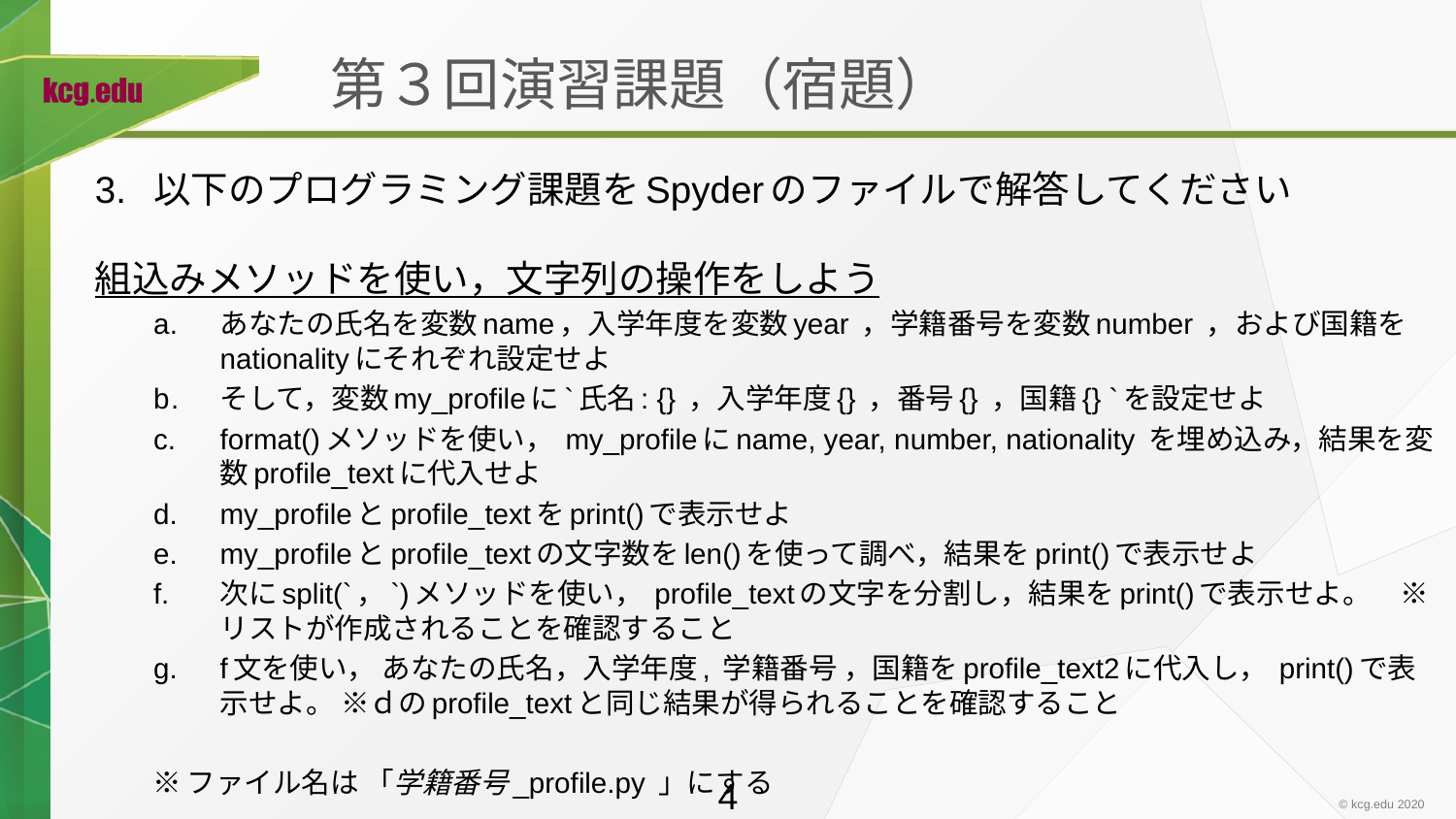

# 第３回演習課題（宿題）
3.  以下のプログラミング課題をSpyderのファイルで解答してください
組込みメソッドを使い，文字列の操作をしよう
あなたの氏名を変数name，入学年度を変数year ，学籍番号を変数number ，および国籍をnationalityにそれぞれ設定せよ
そして，変数my_profileに`氏名: {} ，入学年度{} ，番号{} ，国籍{} `を設定せよ
format()メソッドを使い， my_profileにname, year, number, nationality を埋め込み，結果を変数profile_textに代入せよ
my_profileとprofile_textをprint()で表示せよ
my_profileとprofile_textの文字数をlen()を使って調べ，結果をprint()で表示せよ
次にsplit(`，`)メソッドを使い， profile_textの文字を分割し，結果をprint()で表示せよ。　※リストが作成されることを確認すること
f文を使い， あなたの氏名，入学年度, 学籍番号 ，国籍をprofile_text2に代入し， print()で表示せよ。 ※ｄのprofile_textと同じ結果が得られることを確認すること

※ファイル名は 「学籍番号_profile.py 」にする

4